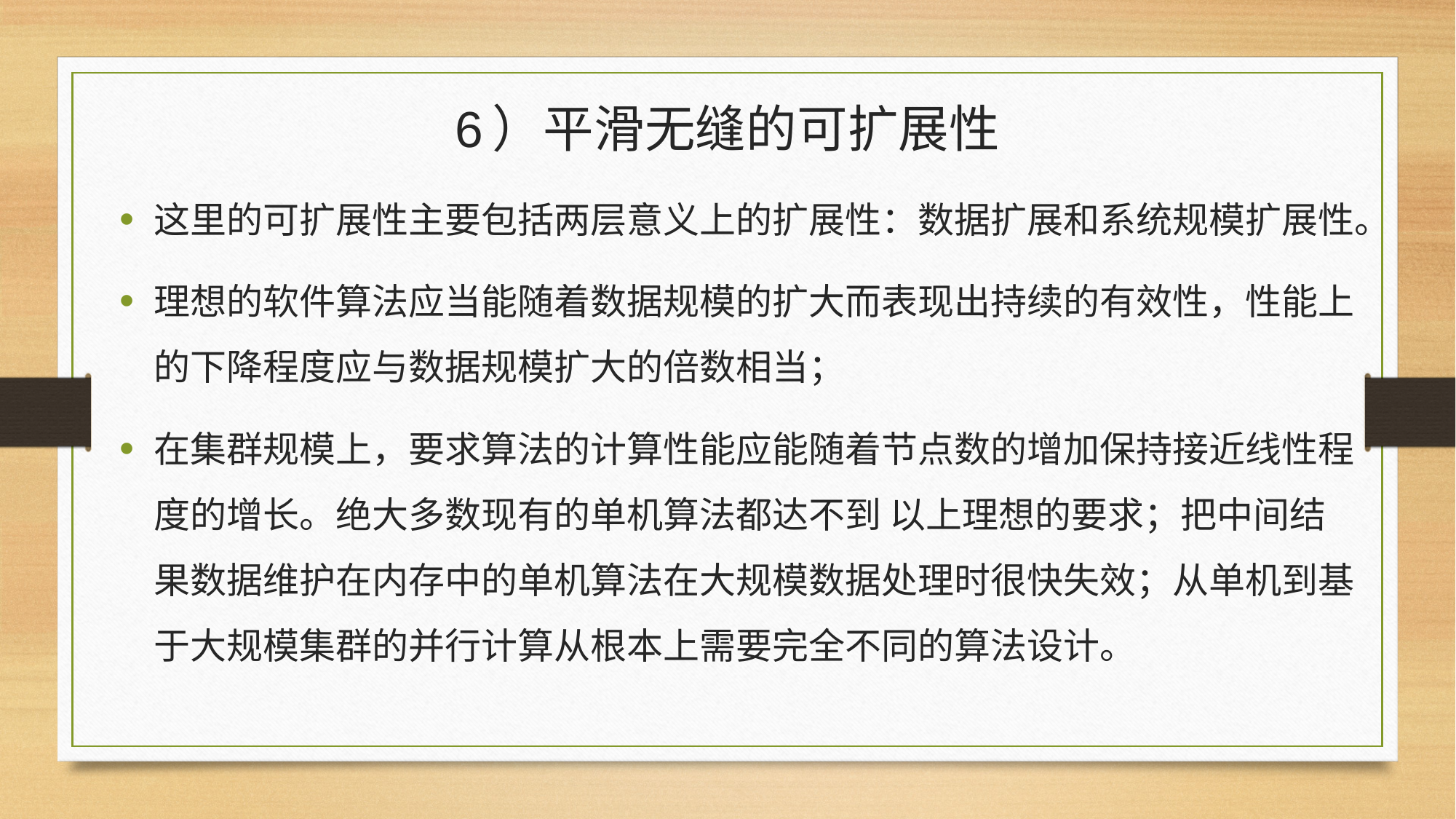

6）平滑无缝的可扩展性
这里的可扩展性主要包括两层意义上的扩展性：数据扩展和系统规模扩展性。
理想的软件算法应当能随着数据规模的扩大而表现出持续的有效性，性能上的下降程度应与数据规模扩大的倍数相当；
在集群规模上，要求算法的计算性能应能随着节点数的增加保持接近线性程度的增长。绝大多数现有的单机算法都达不到 以上理想的要求；把中间结果数据维护在内存中的单机算法在大规模数据处理时很快失效；从单机到基于大规模集群的并行计算从根本上需要完全不同的算法设计。